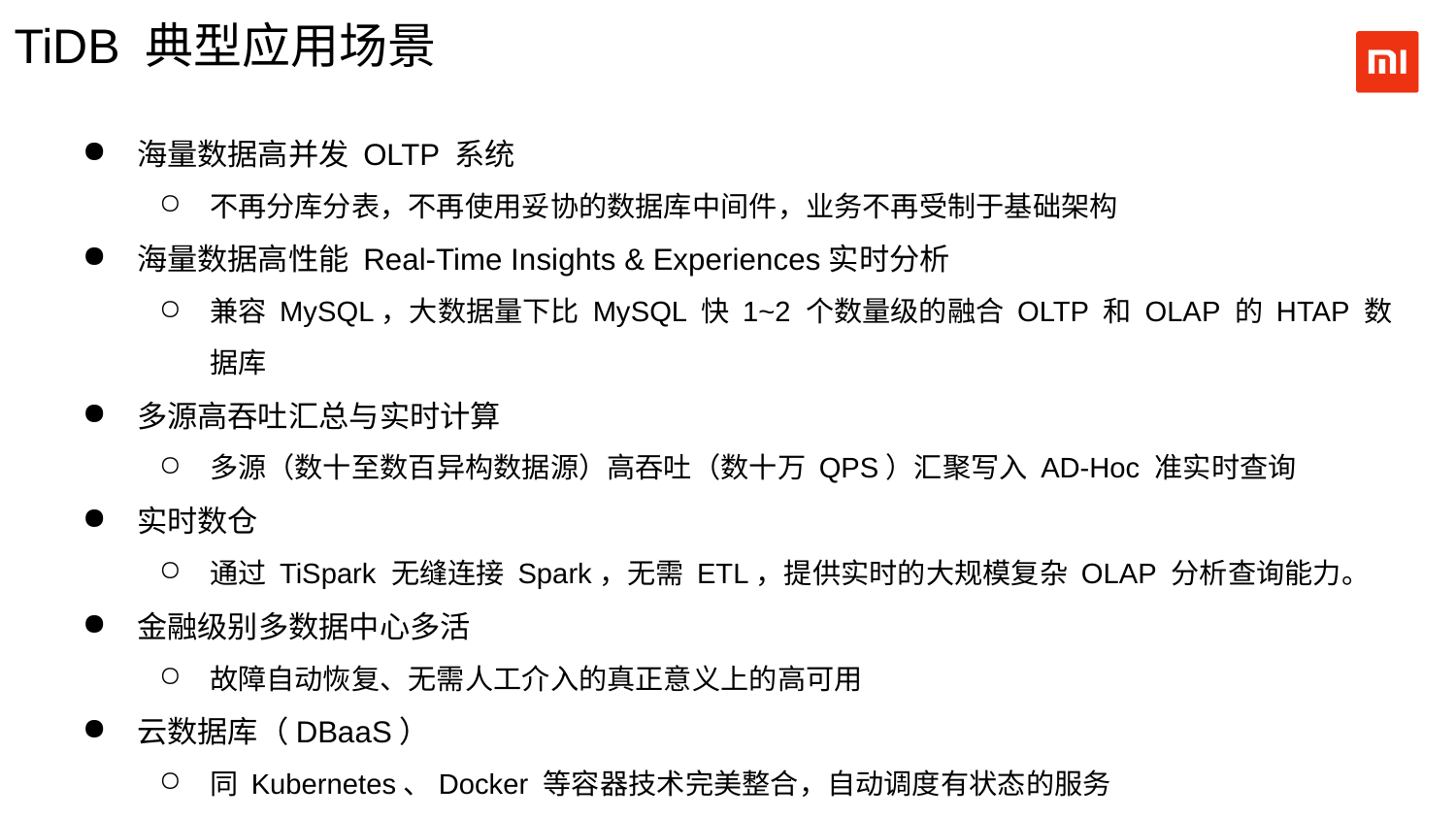

TiDB 典型应用场景

海量数据高并发 OLTP 系统
不再分库分表，不再使用妥协的数据库中间件，业务不再受制于基础架构
海量数据高性能 Real-Time Insights & Experiences实时分析
兼容 MySQL，大数据量下比 MySQL 快 1~2 个数量级的融合 OLTP 和 OLAP 的 HTAP 数据库
多源高吞吐汇总与实时计算
多源（数十至数百异构数据源）高吞吐（数十万 QPS）汇聚写入 AD-Hoc 准实时查询
实时数仓
通过 TiSpark 无缝连接 Spark，无需 ETL，提供实时的大规模复杂 OLAP 分析查询能力。
金融级别多数据中心多活
故障自动恢复、无需人工介入的真正意义上的高可用
云数据库（DBaaS）
同 Kubernetes、Docker 等容器技术完美整合，自动调度有状态的服务